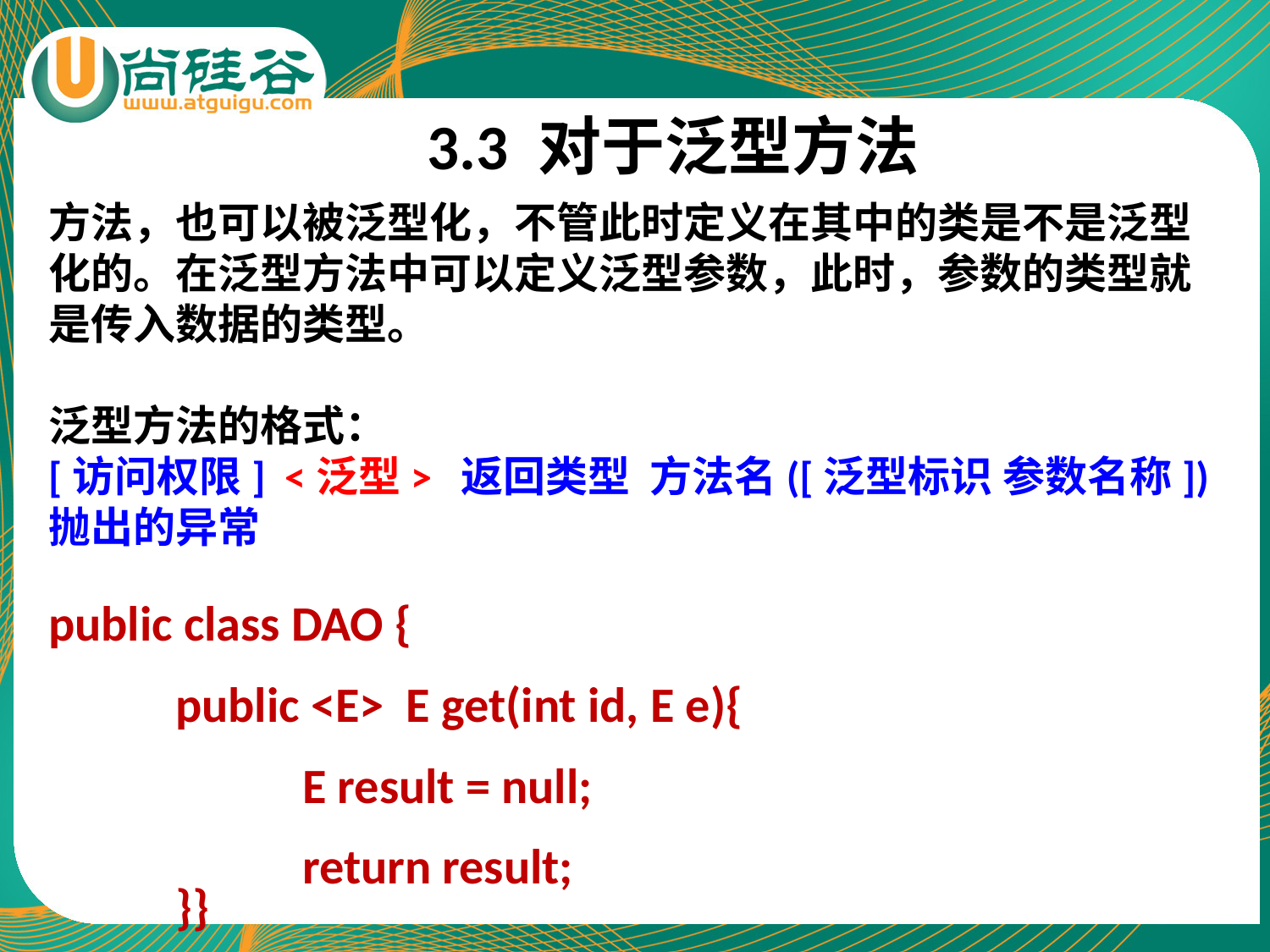

3.3 对于泛型方法
方法，也可以被泛型化，不管此时定义在其中的类是不是泛型化的。在泛型方法中可以定义泛型参数，此时，参数的类型就是传入数据的类型。

泛型方法的格式：
[访问权限]  <泛型>  返回类型  方法名([泛型标识 参数名称])  抛出的异常

public class DAO {

	public <E>  E get(int id, E e){

		E result = null;

		return result;
	}}